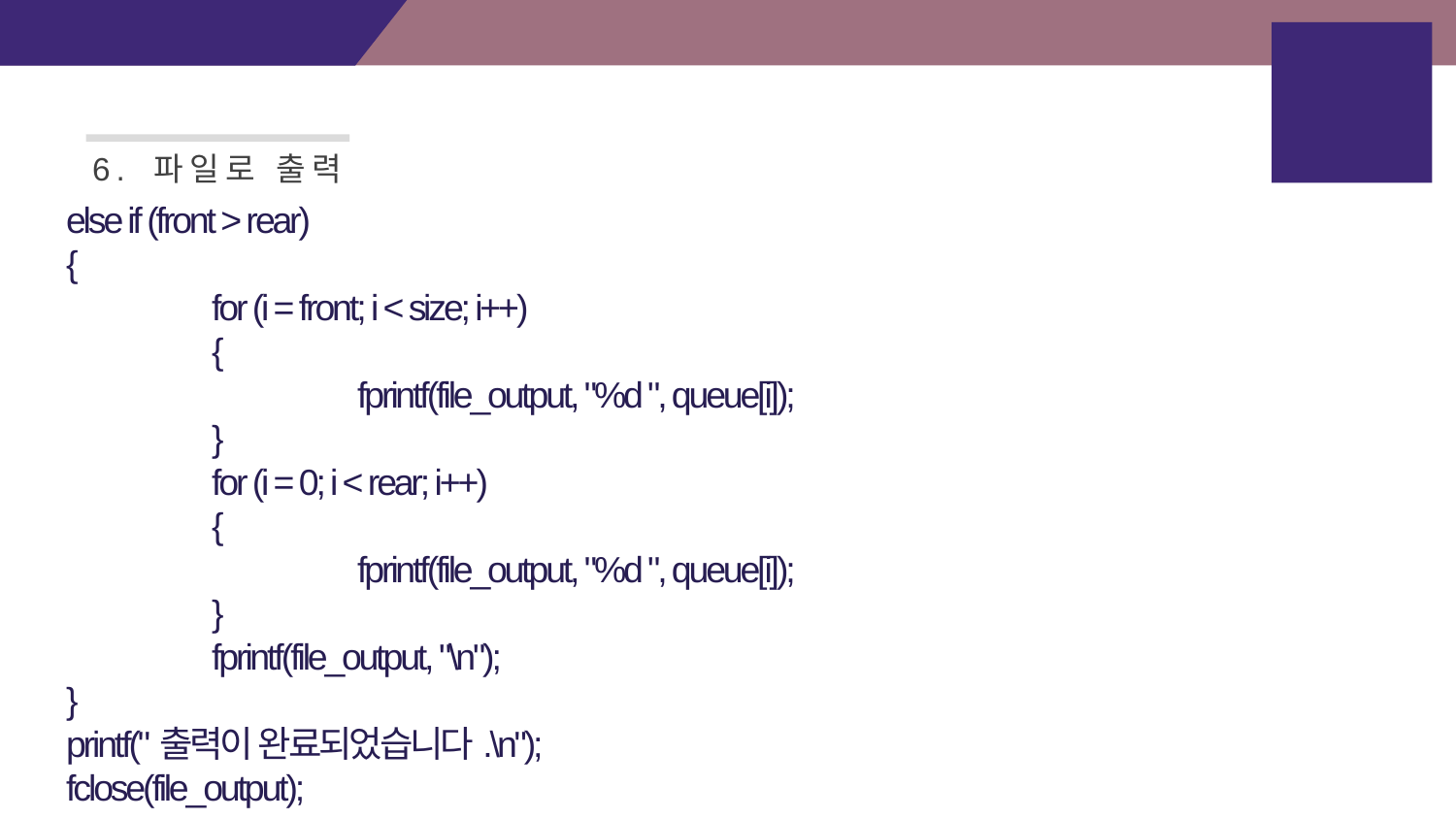

배열을
이용한
원형큐

6. 파일로 출력
else if (front > rear)
{
	for (i = front; i < size; i++)
	{
		fprintf(file_output, "%d ", queue[i]);
	}
	for (i = 0; i < rear; i++)
	{
		fprintf(file_output, "%d ", queue[i]);
	}
	fprintf(file_output, "\n");
}
printf("출력이 완료되었습니다.\n");
fclose(file_output);